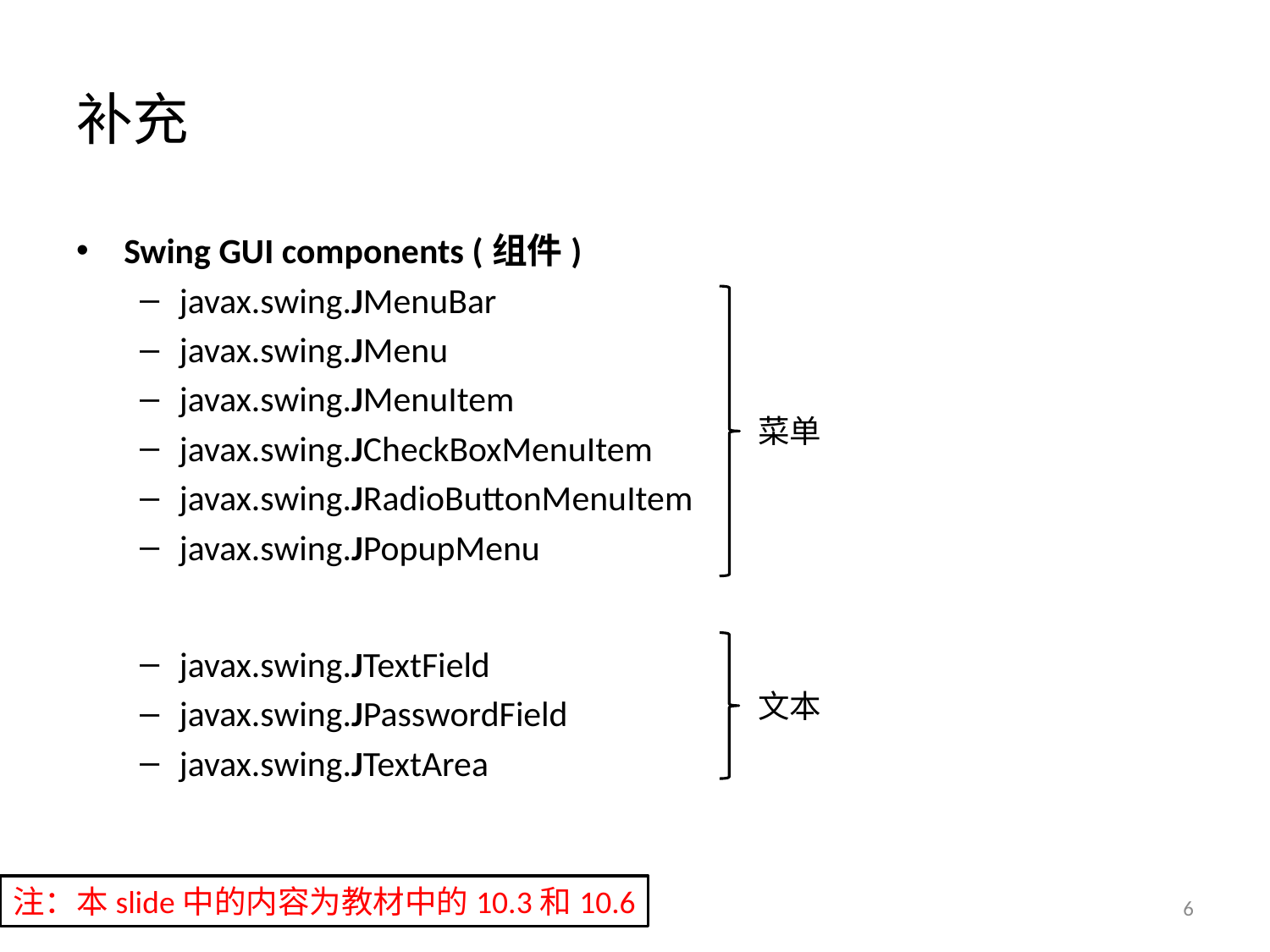

# 补充
Swing GUI components (组件)
javax.swing.JMenuBar
javax.swing.JMenu
javax.swing.JMenuItem
javax.swing.JCheckBoxMenuItem
javax.swing.JRadioButtonMenuItem
javax.swing.JPopupMenu

javax.swing.JTextField
javax.swing.JPasswordField
javax.swing.JTextArea

菜单

文本
注：本slide中的内容为教材中的10.3和10.6
6